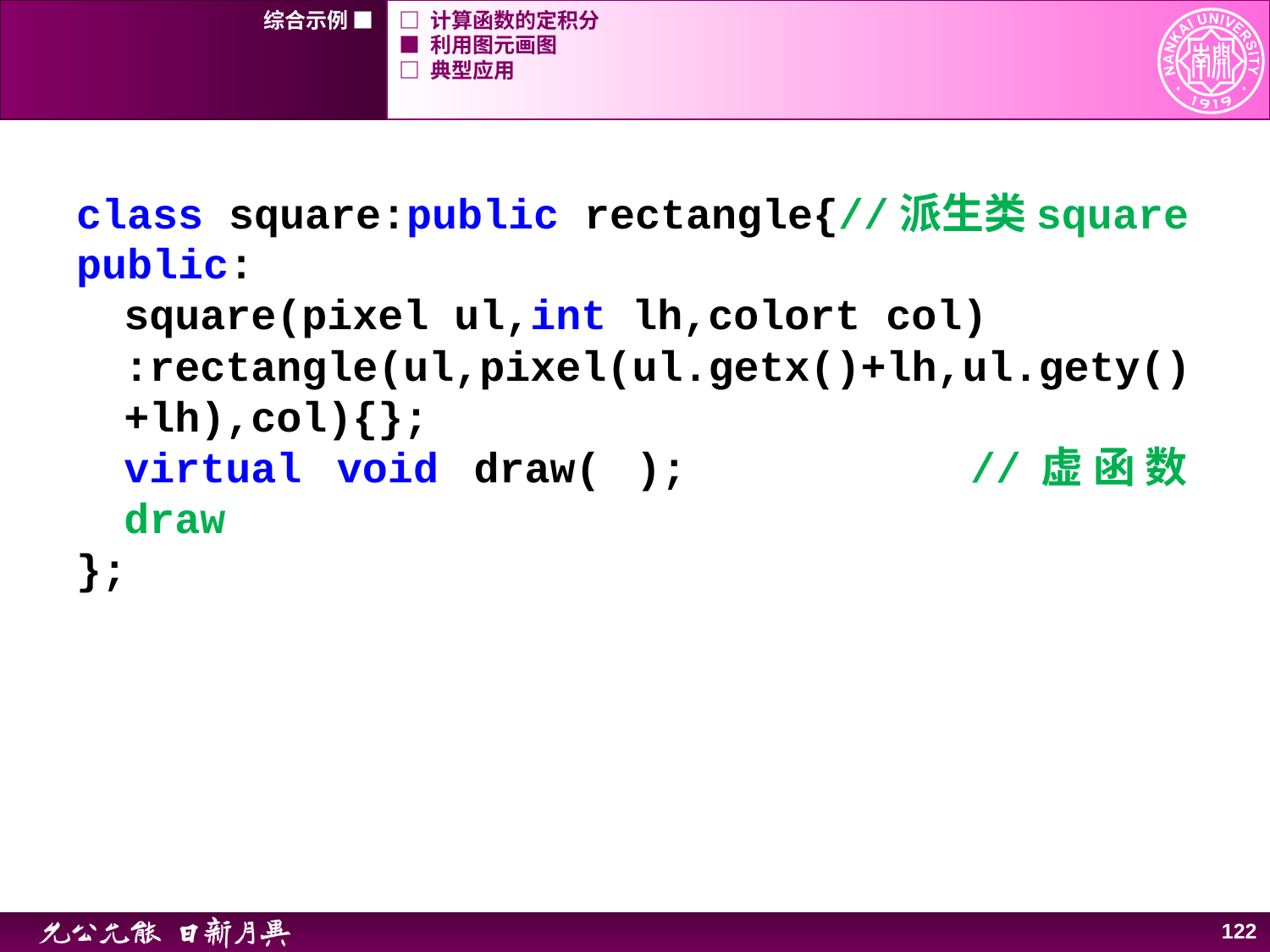

综合示例 ■
□ 计算函数的定积分

■ 利用图元画图

□ 典型应用

class square:public rectangle{//派生类square
public:
	square(pixel ul,int lh,colort col)
	:rectangle(ul,pixel(ul.getx()+lh,ul.gety()+lh),col){};
	virtual void draw( );  		 //虚函数draw
};

122